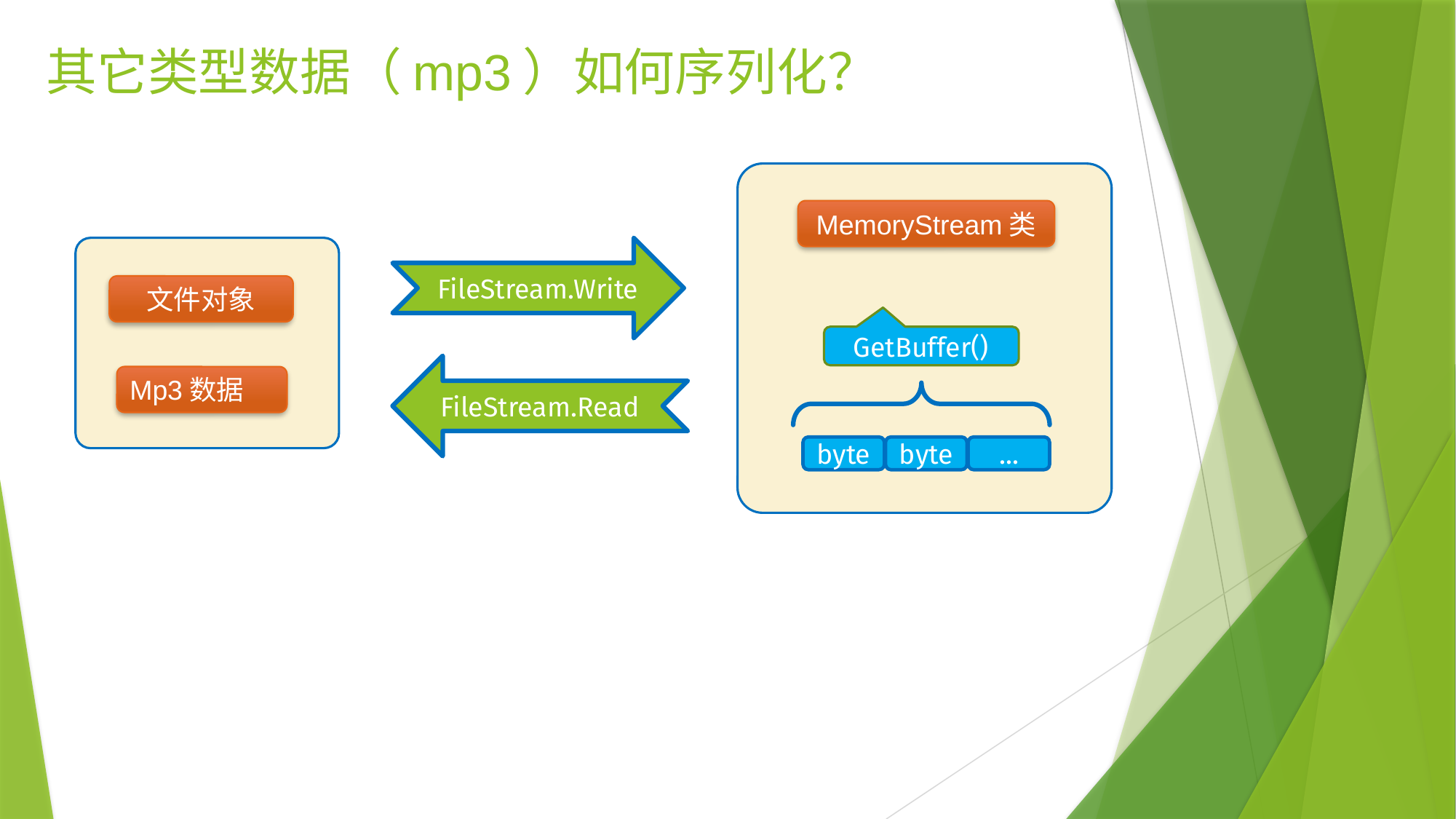

# 其它类型数据（mp3）如何序列化？

MemoryStream类

FileStream.Write

文件对象
GetBuffer()
FileStream.Read
Mp3数据
...
byte
byte